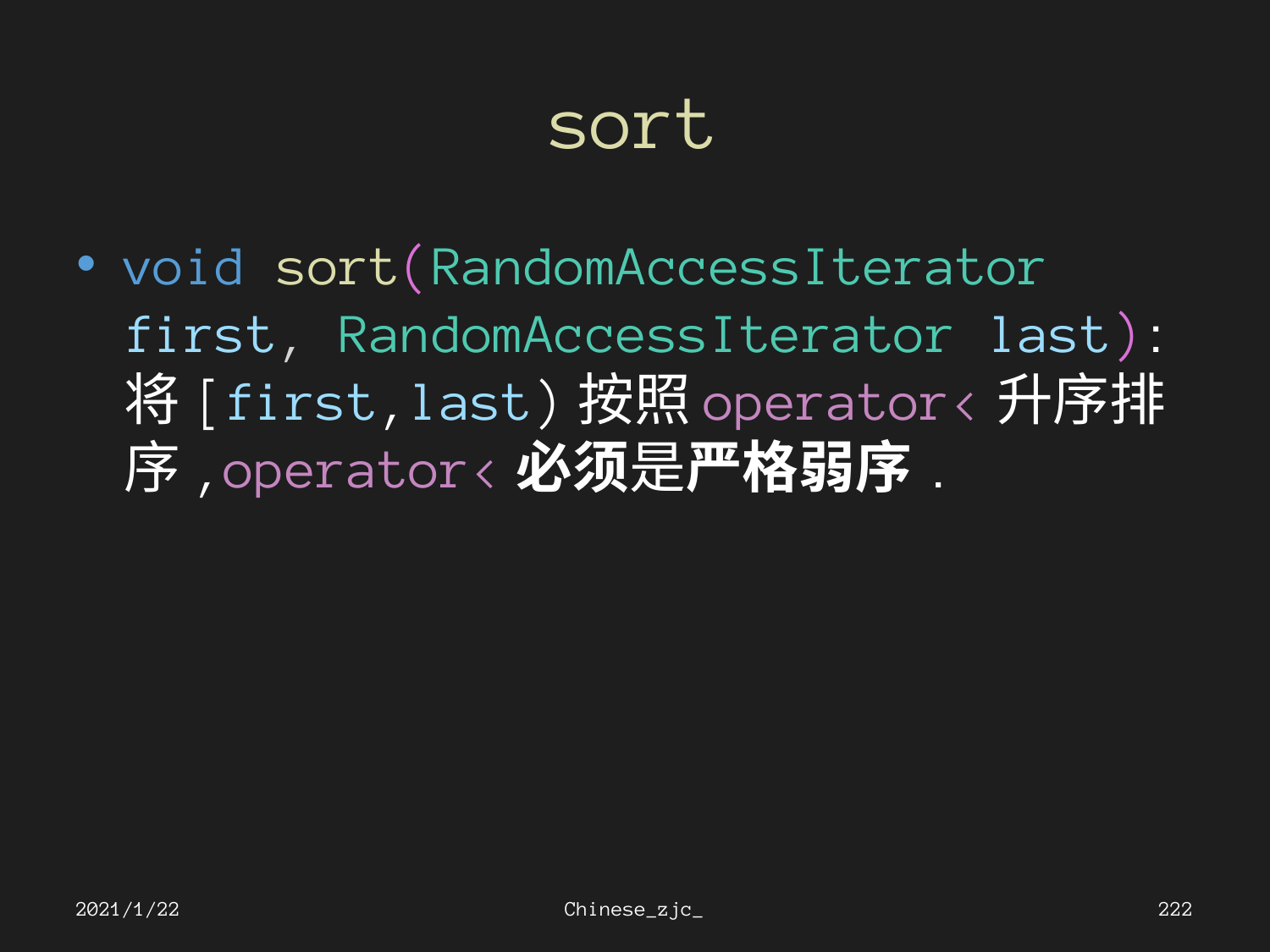

# sort
void sort(RandomAccessIterator first, RandomAccessIterator last):将[first,last)按照operator<升序排序,operator<必须是严格弱序.
2021/1/22
Chinese_zjc_
222